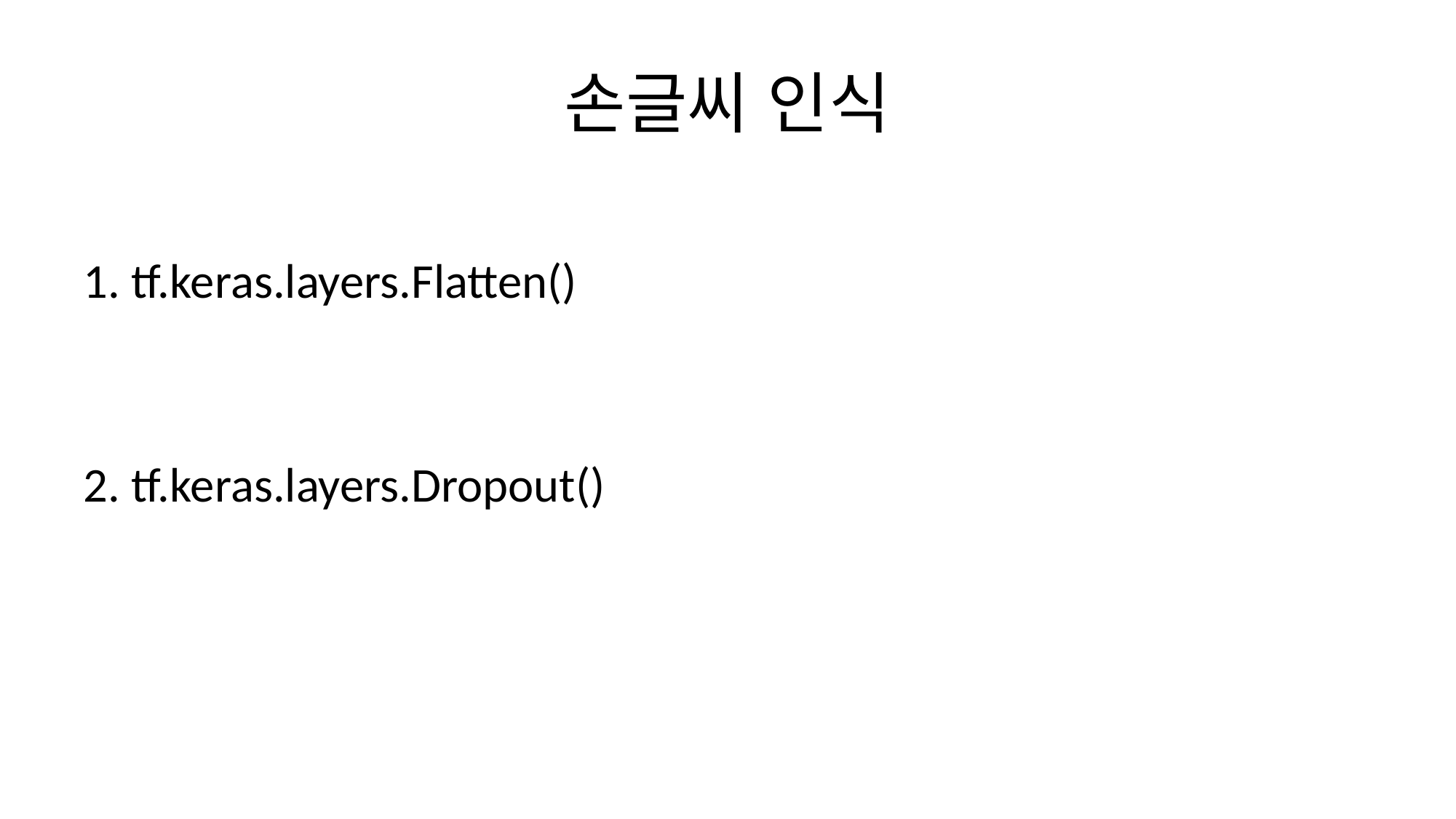

# 손글씨 인식
1. tf.keras.layers.Flatten()

2. tf.keras.layers.Dropout()